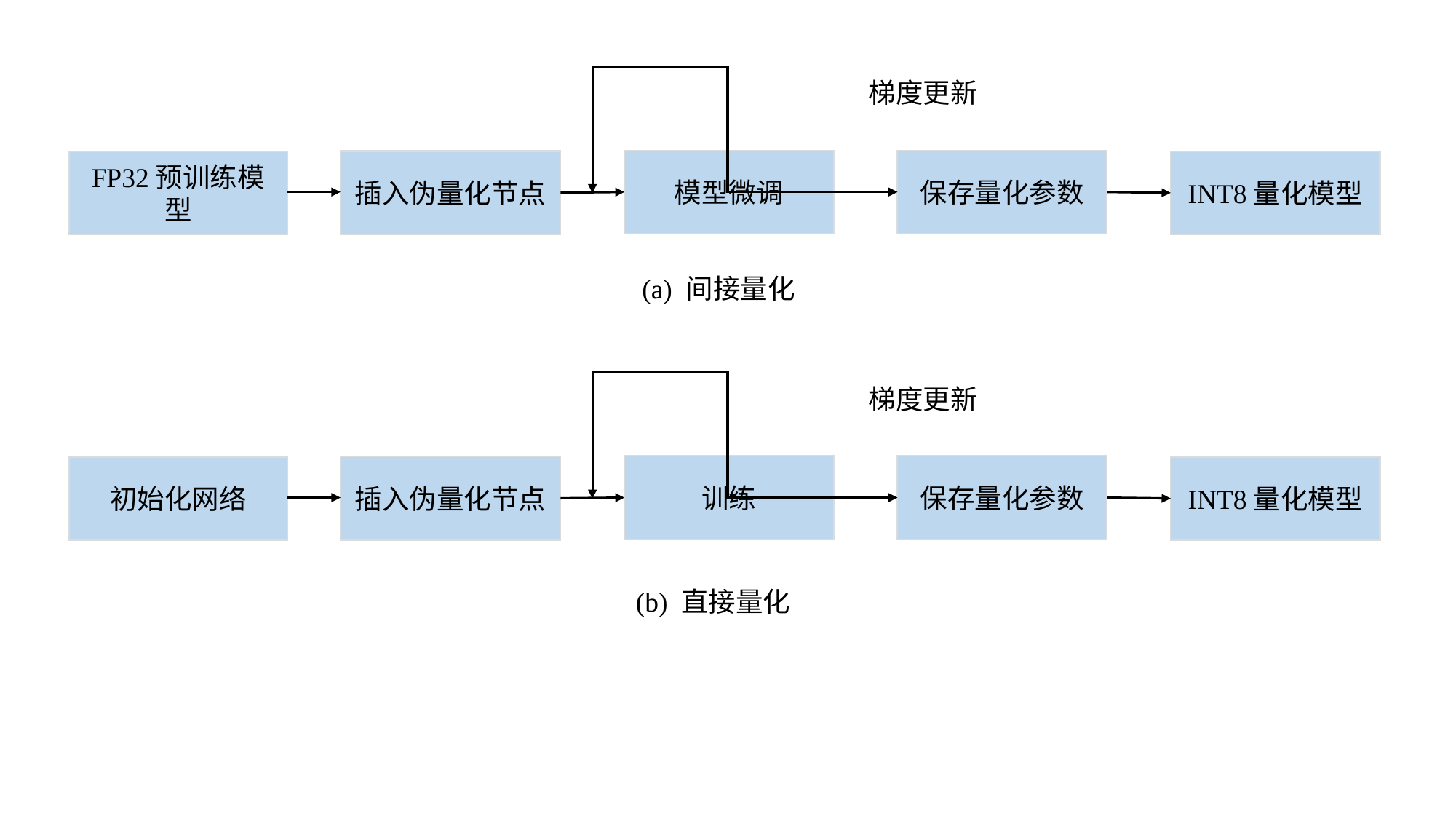

梯度更新
保存量化参数
模型微调
插入伪量化节点
INT8量化模型
FP32预训练模型
(a) 间接量化
梯度更新
保存量化参数
训练
插入伪量化节点
INT8量化模型
初始化网络
(b) 直接量化